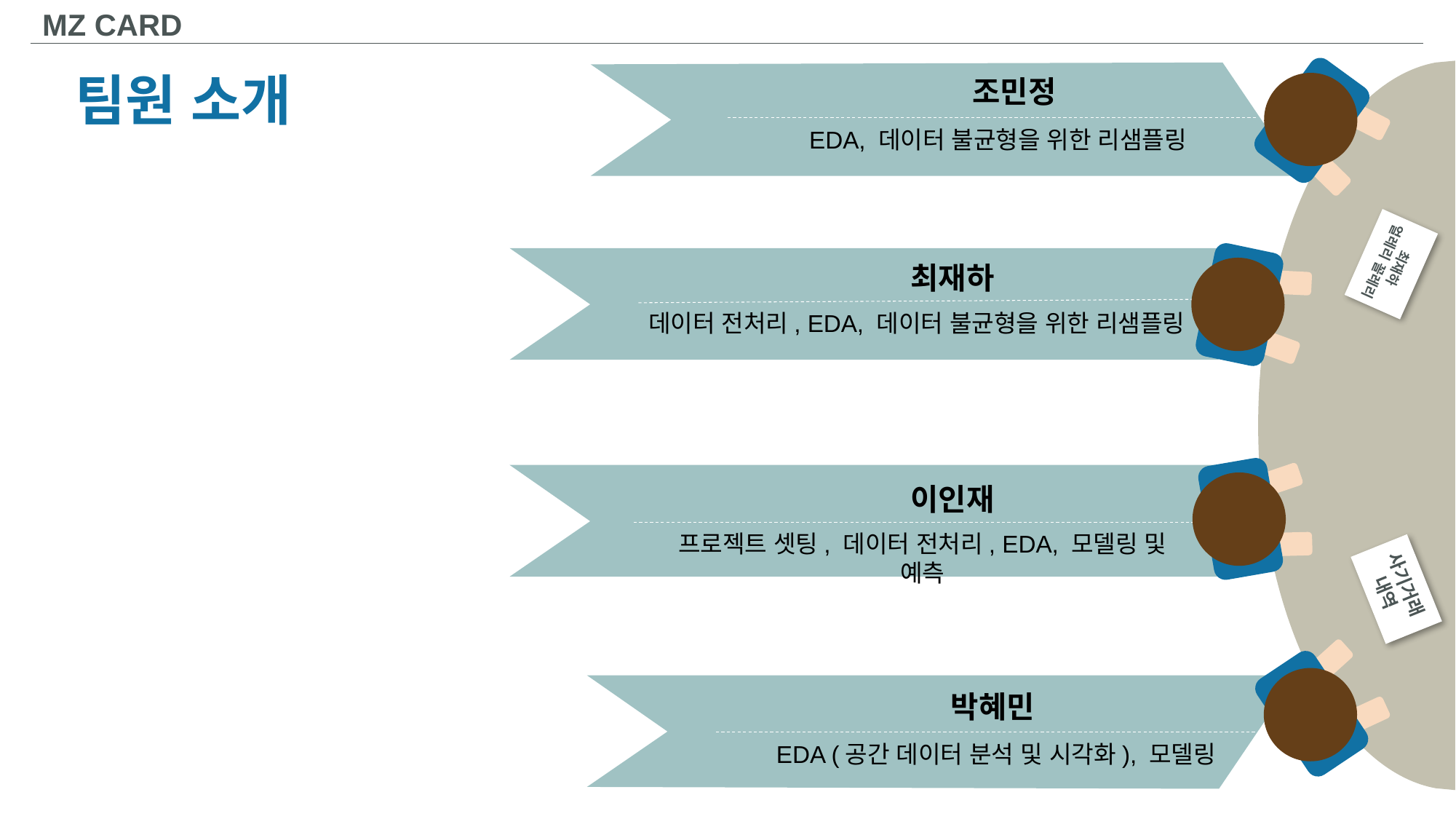

MZ CARD
팀원 소개

조민정

EDA, 데이터 불균형을 위한 리샘플링

최재하
얼레리 꼴레리

최재하
데이터 전처리, EDA, 데이터 불균형을 위한 리샘플링

이인재
프로젝트 셋팅, 데이터 전처리, EDA, 모델링 및 예측

사기거래
내역

박혜민
EDA (공간 데이터 분석 및 시각화), 모델링